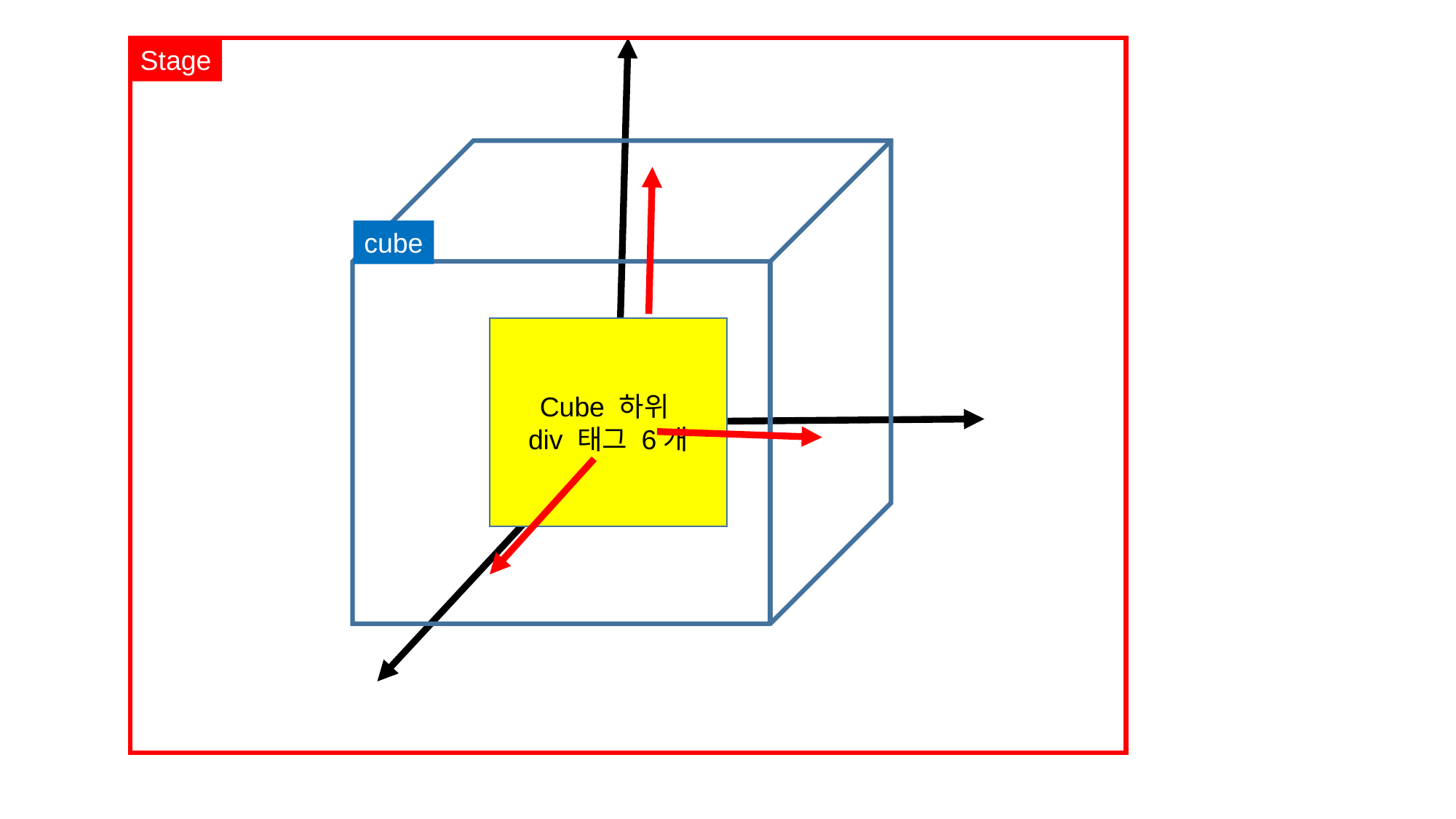

Stage

cube
Cube 하위
div 태그 6개